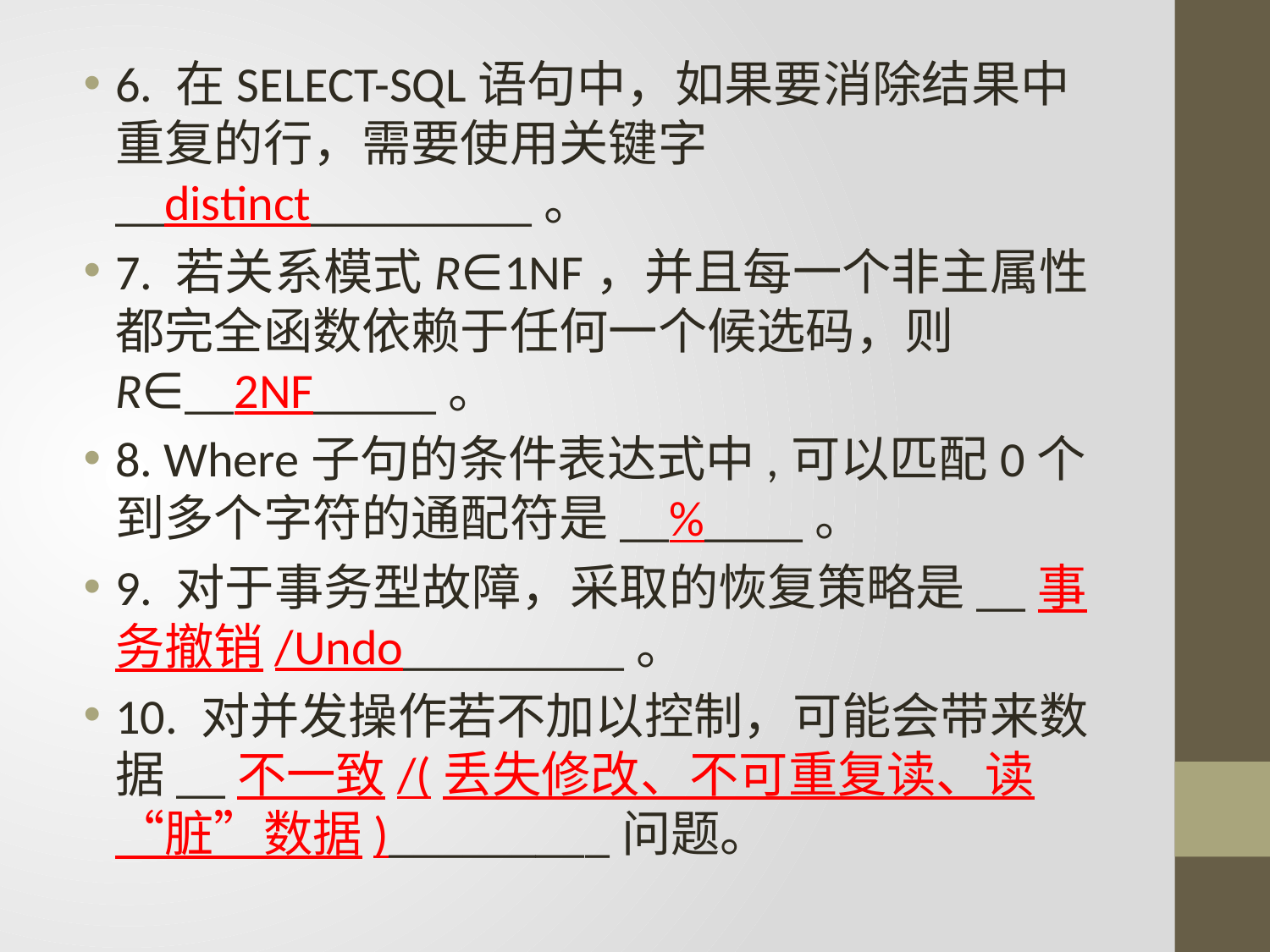

6. 在SELECT-SQL语句中，如果要消除结果中重复的行，需要使用关键字__distinct_________。
7. 若关系模式R∈1NF，并且每一个非主属性都完全函数依赖于任何一个候选码，则R∈__2NF_____。
8. Where子句的条件表达式中,可以匹配0个到多个字符的通配符是__%____。
9. 对于事务型故障，采取的恢复策略是__事务撤销/Undo_________。
10. 对并发操作若不加以控制，可能会带来数据__不一致/(丢失修改、不可重复读、读“脏”数据)_________问题。